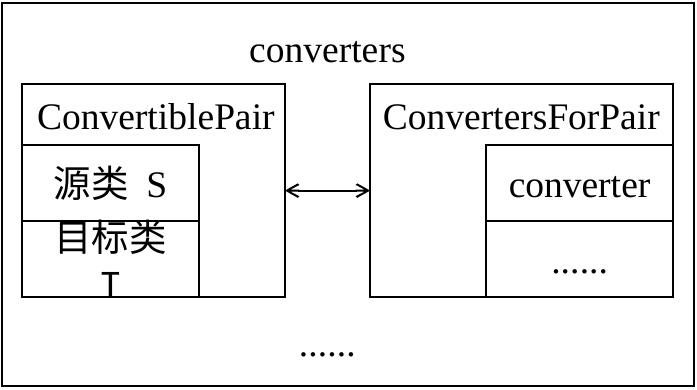

converters

ConvertiblePair
ConvertersForPair
源类 S
converter
目标类 T
......
......